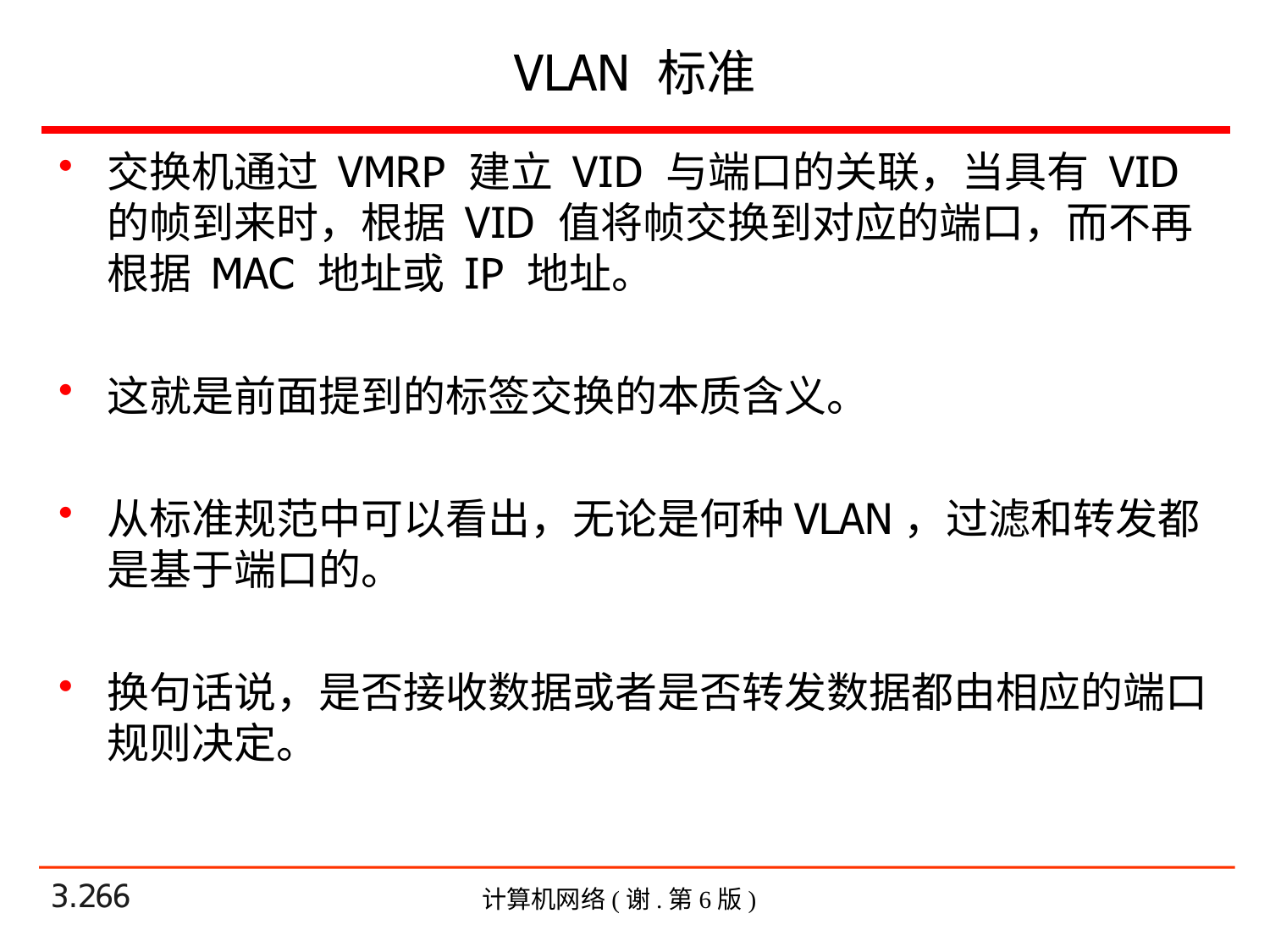

# VLAN 标准
交换机通过 VMRP 建立 VID 与端口的关联，当具有 VID 的帧到来时，根据 VID 值将帧交换到对应的端口，而不再根据 MAC 地址或 IP 地址。

这就是前面提到的标签交换的本质含义。

从标准规范中可以看出，无论是何种VLAN，过滤和转发都是基于端口的。

换句话说，是否接收数据或者是否转发数据都由相应的端口规则决定。